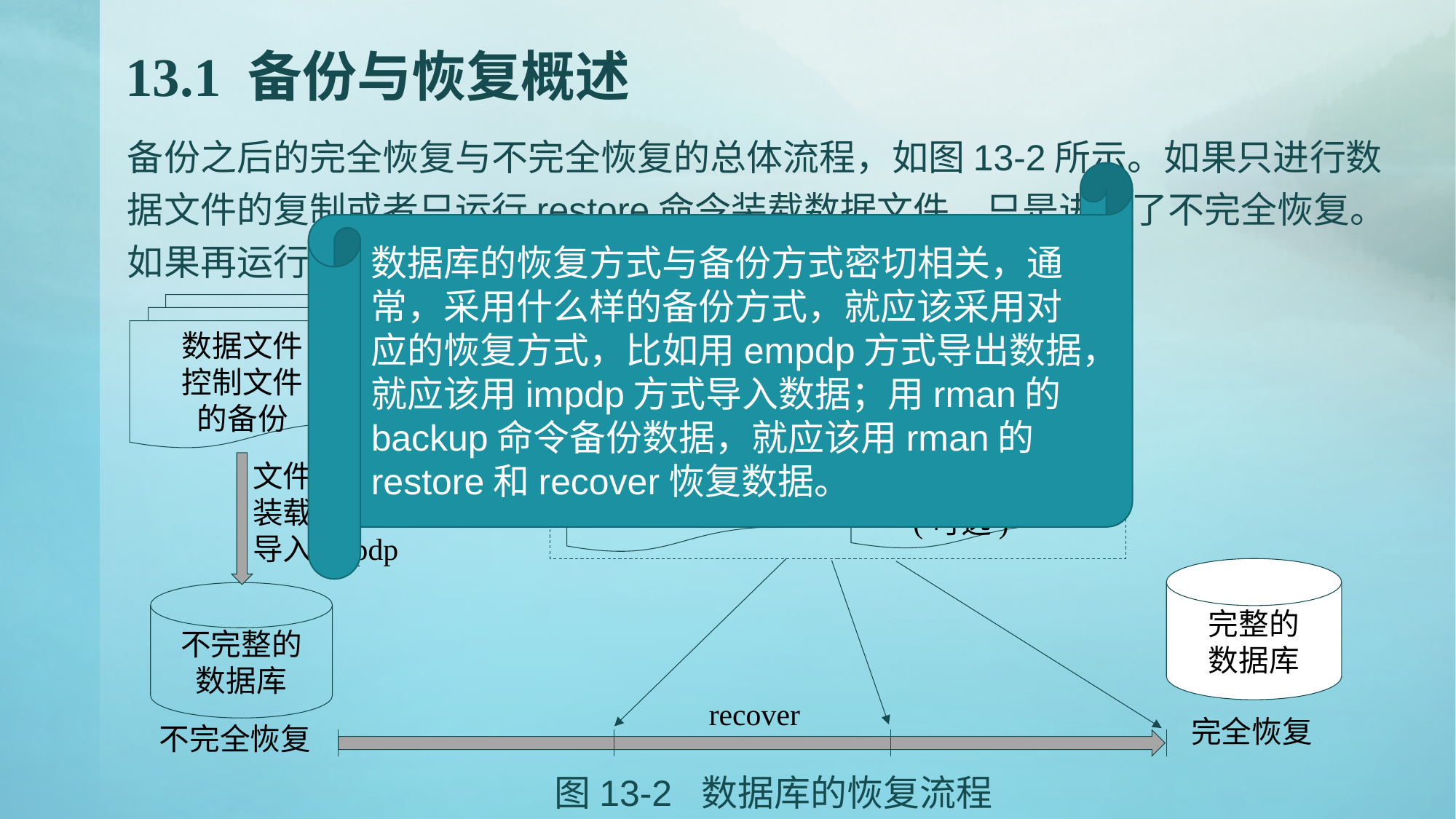

# 13.1 备份与恢复概述
备份之后的完全恢复与不完全恢复的总体流程，如图13-2所示。如果只进行数据文件的复制或者只运行restore命令装载数据文件，只是进行了不完全恢复。如果再运行recover命令，则可以进行完全恢复。
数据库的恢复方式与备份方式密切相关，通常，采用什么样的备份方式，就应该采用对应的恢复方式，比如用empdp方式导出数据，就应该用impdp方式导入数据；用rman的backup命令备份数据，就应该用rman的restore和recover恢复数据。

数据文件
控制文件
的备份

重做日志
文件
归档日志文件或备份
(可选)

文件复制cp
装载restore
导入impdp
完整的
数据库
不完整的
数据库
recover
完全恢复
不完全恢复

图13-2  数据库的恢复流程